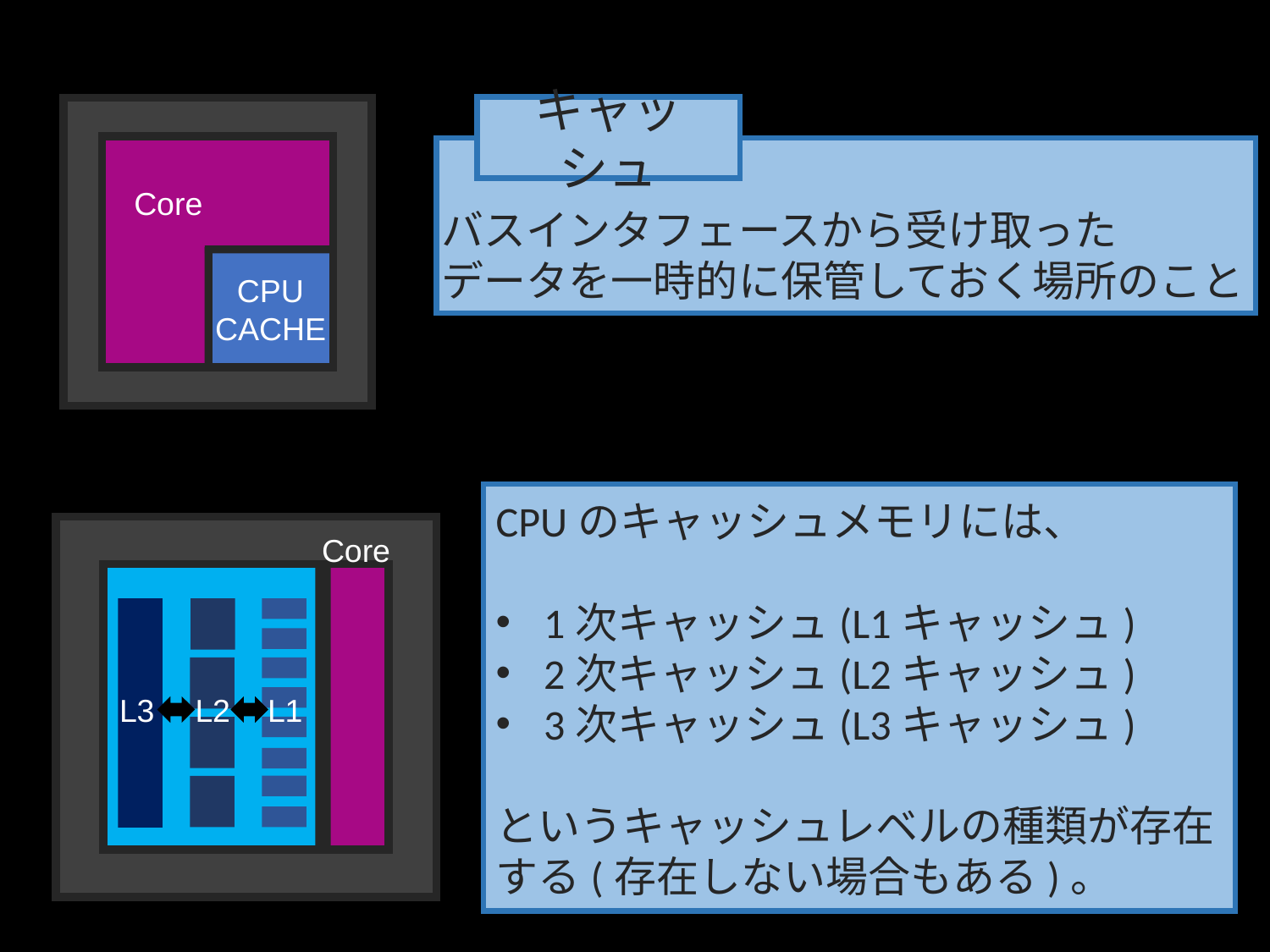

キャッシュ

Core

バスインタフェースから受け取った
データを一時的に保管しておく場所のこと

CPU
CACHE
CPUのキャッシュメモリには、

1次キャッシュ(L1キャッシュ)
2次キャッシュ(L2キャッシュ)
3次キャッシュ(L3キャッシュ)

というキャッシュレベルの種類が存在する(存在しない場合もある)。

Core

L3
L1
L2